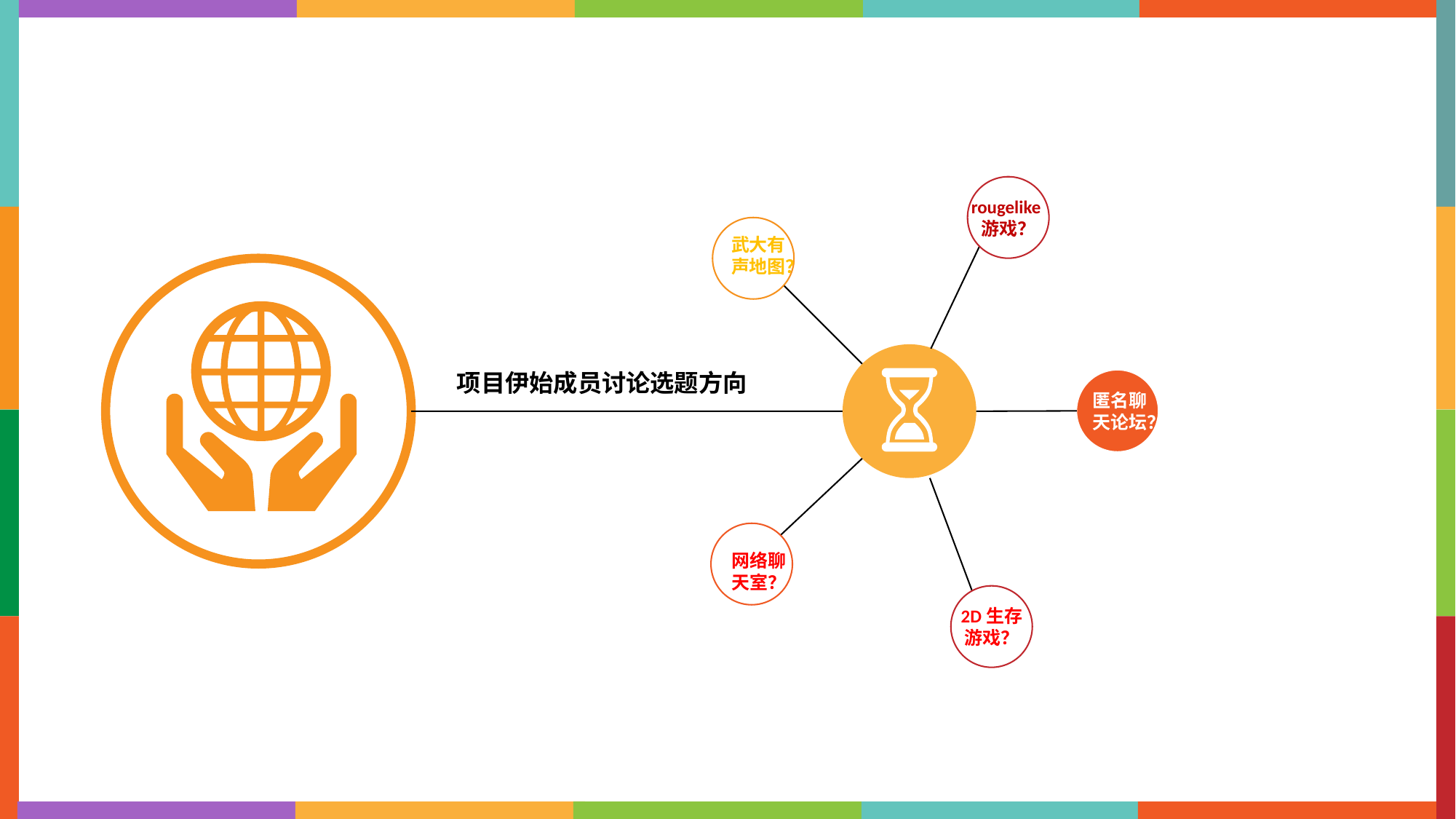

rougelike游戏？

武大有声地图？

项目伊始成员讨论选题方向

匿名聊天论坛？

网络聊天室？

2D生存游戏？